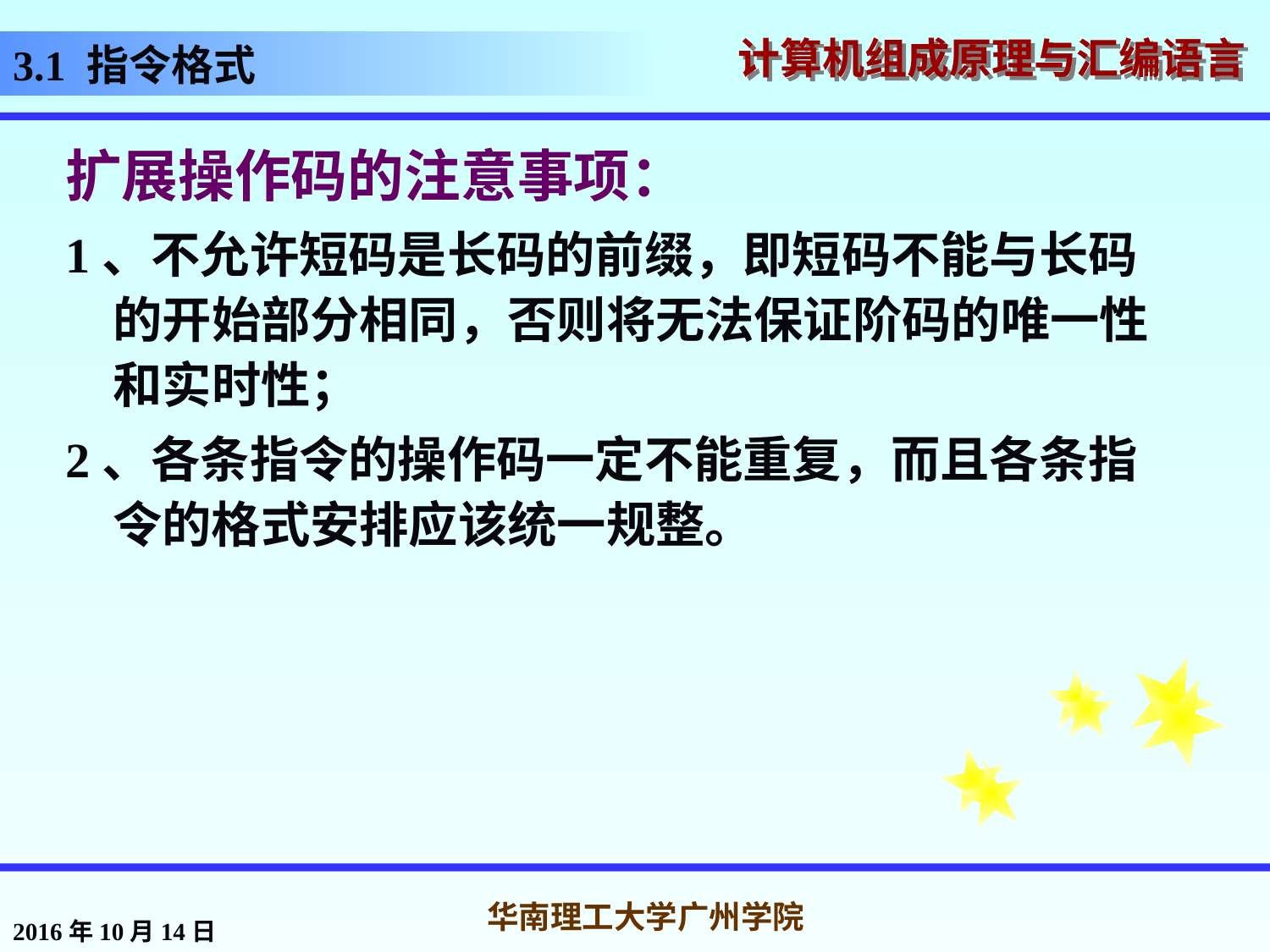

# 3.1 指令格式
扩展操作码的注意事项：
1、不允许短码是长码的前缀，即短码不能与长码的开始部分相同，否则将无法保证阶码的唯一性和实时性；
2、各条指令的操作码一定不能重复，而且各条指令的格式安排应该统一规整。
2016年10月14日
华南理工大学广州学院